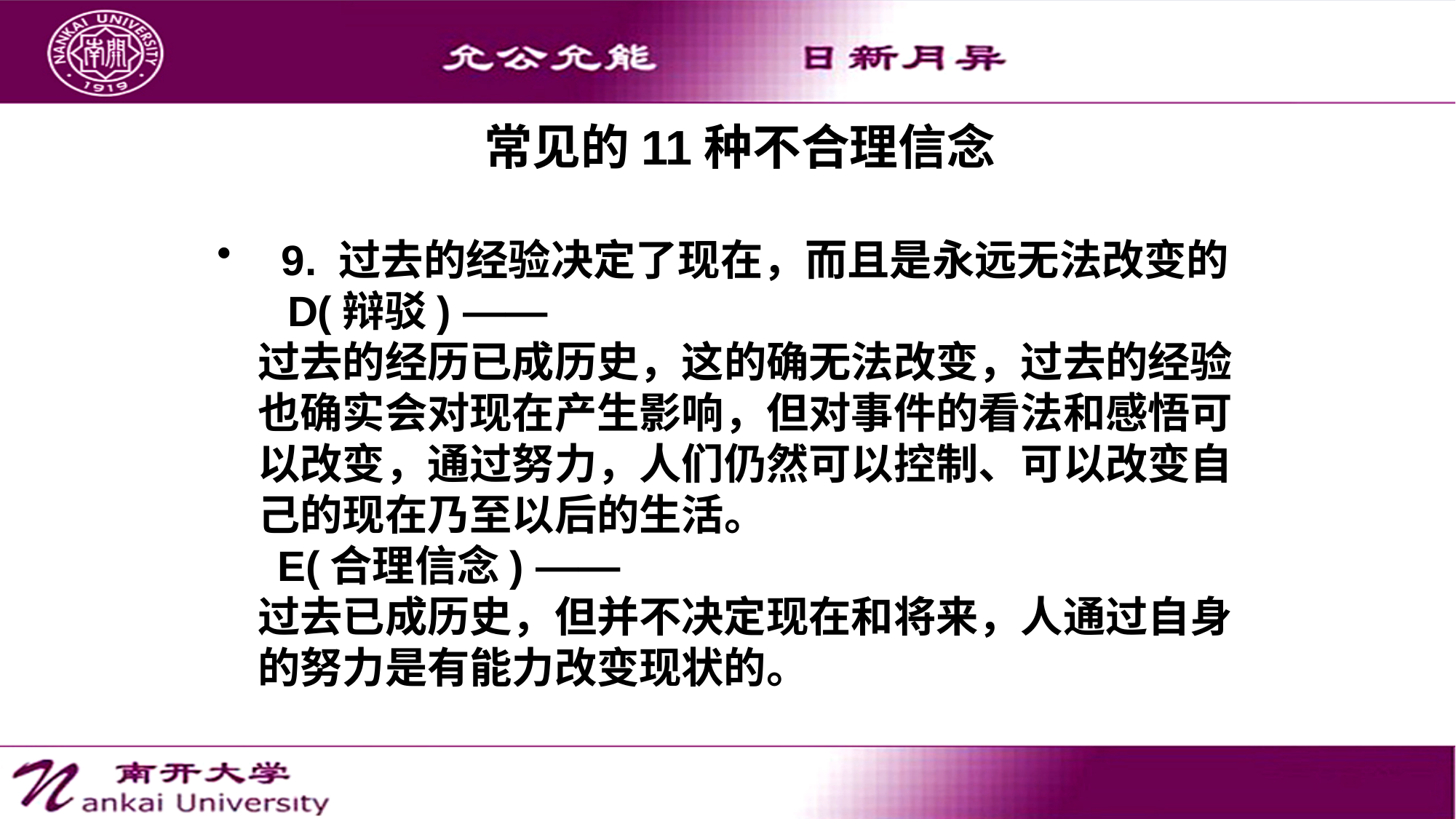

# 常见的11种不合理信念
  9. 过去的经验决定了现在，而且是永远无法改变的
  D(辩驳) ——
过去的经历已成历史，这的确无法改变，过去的经验也确实会对现在产生影响，但对事件的看法和感悟可以改变，通过努力，人们仍然可以控制、可以改变自己的现在乃至以后的生活。
 E(合理信念) ——
过去已成历史，但并不决定现在和将来，人通过自身的努力是有能力改变现状的。